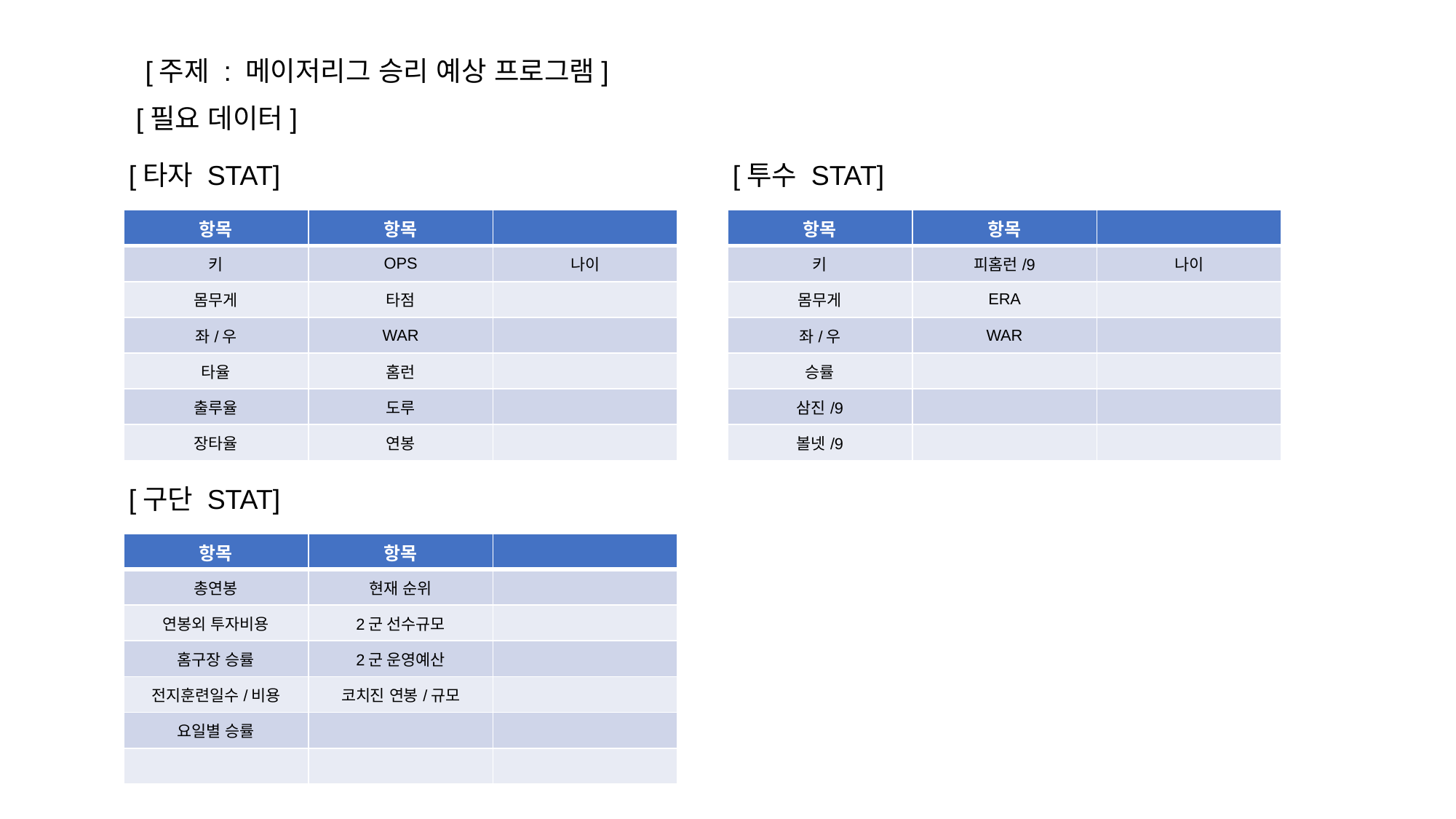

[주제 : 메이저리그 승리 예상 프로그램]
[필요 데이터]
[타자 STAT]
[투수 STAT]
| 항목 | 항목 |  |
| --- | --- | --- |
| 키 | OPS | 나이 |
| 몸무게 | 타점 |  |
| 좌/우 | WAR |  |
| 타율 | 홈런 |  |
| 출루율 | 도루 |  |
| 장타율 | 연봉 |  |
| 항목 | 항목 |  |
| --- | --- | --- |
| 키 | 피홈런/9 | 나이 |
| 몸무게 | ERA |  |
| 좌/우 | WAR |  |
| 승률 |  |  |
| 삼진/9 |  |  |
| 볼넷/9 |  |  |
[구단 STAT]
| 항목 | 항목 |  |
| --- | --- | --- |
| 총연봉 | 현재 순위 |  |
| 연봉외 투자비용 | 2군 선수규모 |  |
| 홈구장 승률 | 2군 운영예산 |  |
| 전지훈련일수/비용 | 코치진 연봉/규모 |  |
| 요일별 승률 |  |  |
|  |  |  |